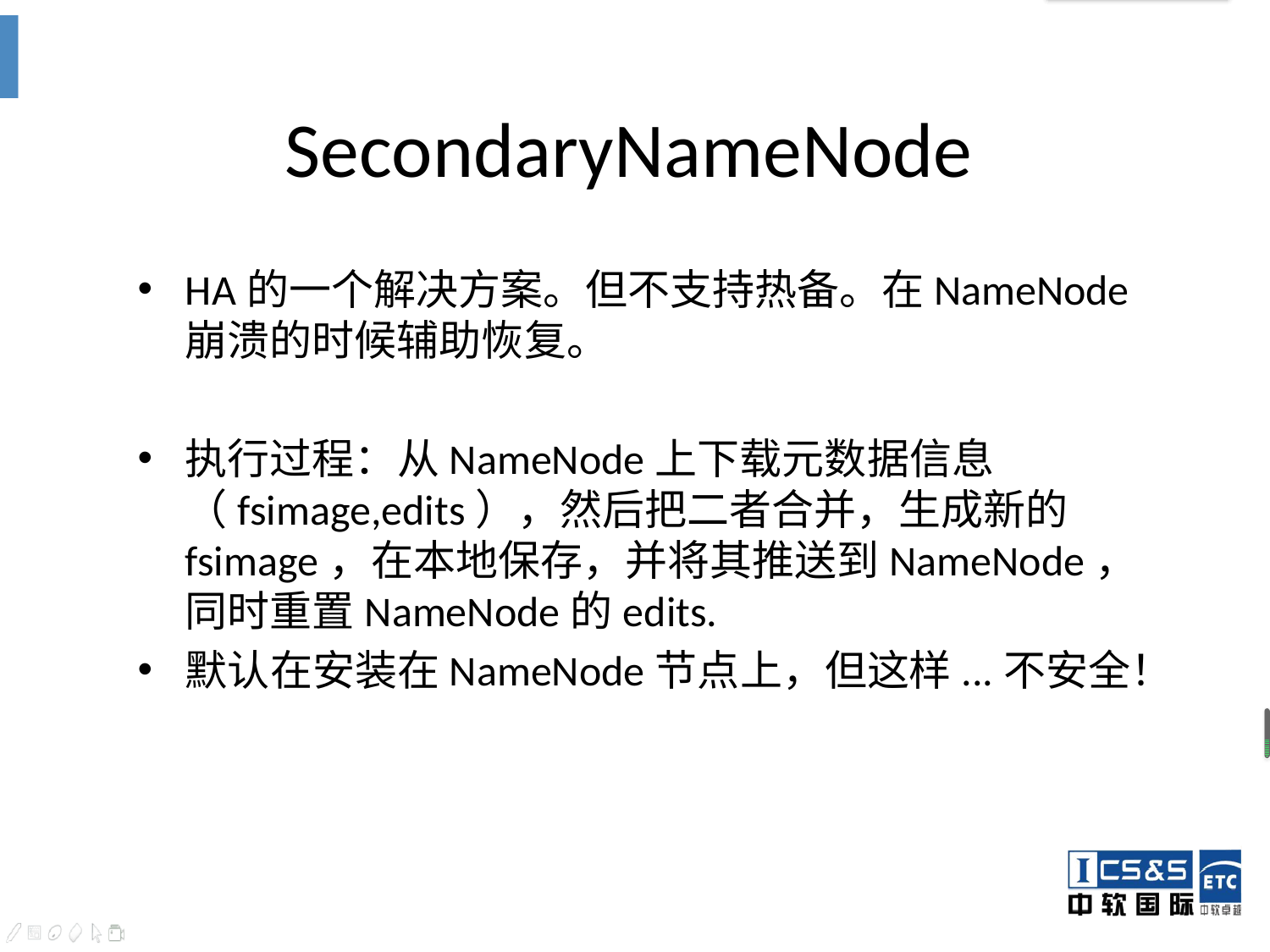

# SecondaryNameNode
HA的一个解决方案。但不支持热备。在NameNode崩溃的时候辅助恢复。

执行过程：从NameNode上下载元数据信息（fsimage,edits），然后把二者合并，生成新的fsimage，在本地保存，并将其推送到NameNode，同时重置NameNode的edits.
默认在安装在NameNode节点上，但这样...不安全！